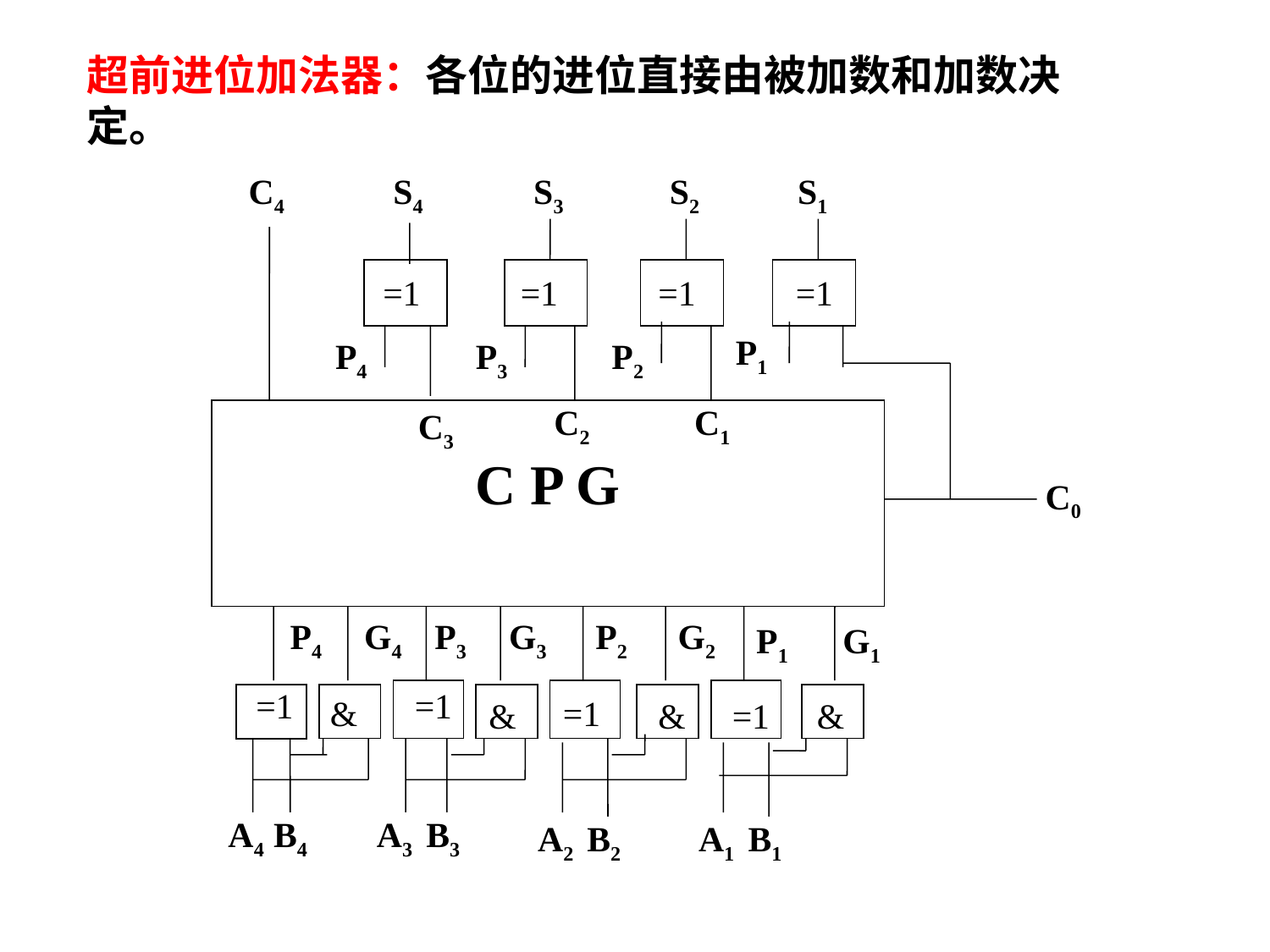

超前进位加法器：各位的进位直接由被加数和加数决定。
C4
S4
S3
S2
S1

=1
=1
=1
=1

P1
P4
P3
P2

C P G
C2
C1
C3
C0

P4
G4
P3
G3
P2
G2
P1
G1
=1
=1

&
=1
&
&
=1
&

A4
B4
A3
B3
A2
B2
A1
B1